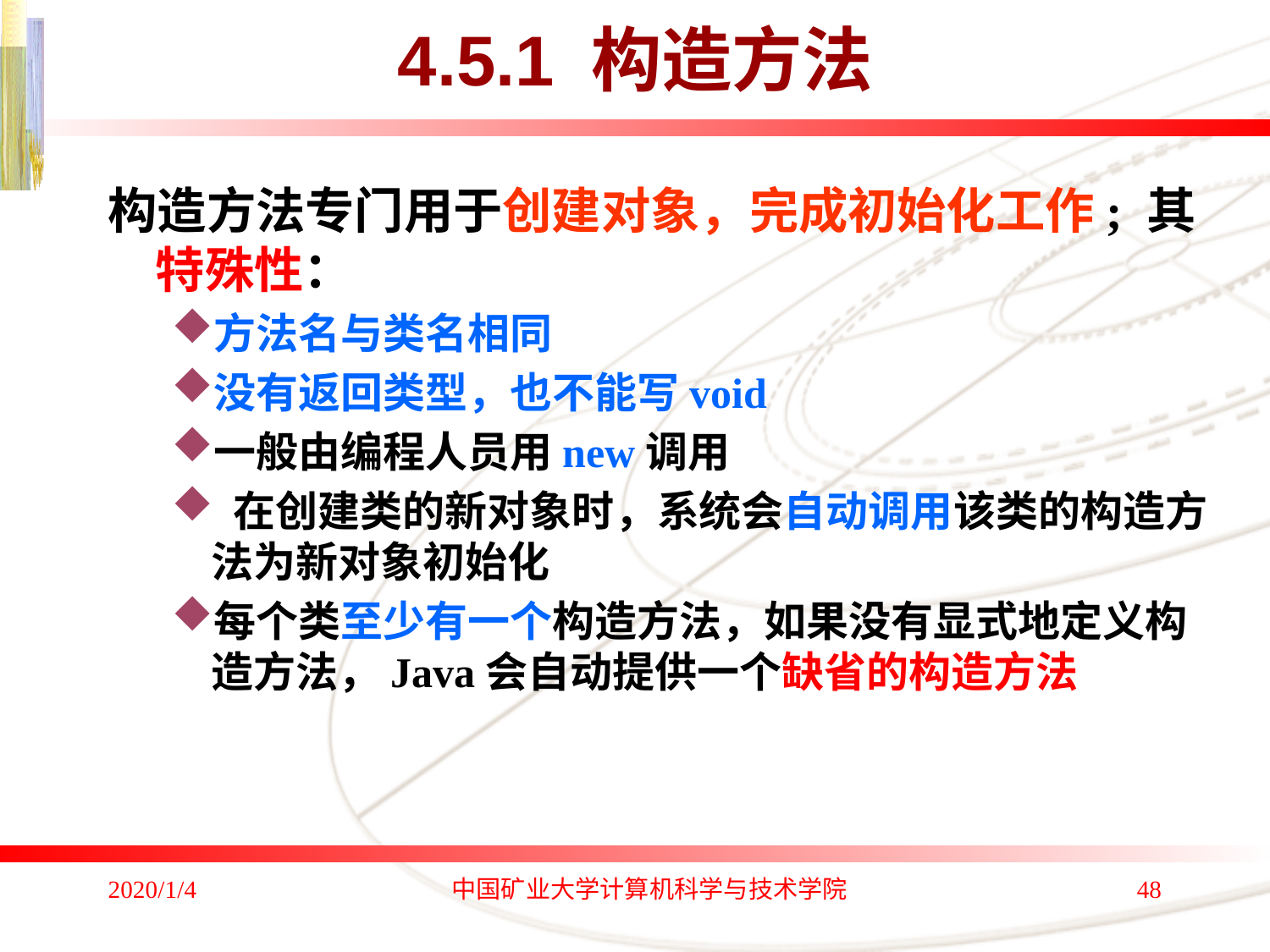

# 4.5.1 构造方法
构造方法专门用于创建对象，完成初始化工作; 其特殊性：
方法名与类名相同
没有返回类型，也不能写void
一般由编程人员用new调用
 在创建类的新对象时，系统会自动调用该类的构造方法为新对象初始化
每个类至少有一个构造方法，如果没有显式地定义构造方法，Java会自动提供一个缺省的构造方法

2020/1/4
中国矿业大学计算机科学与技术学院
48